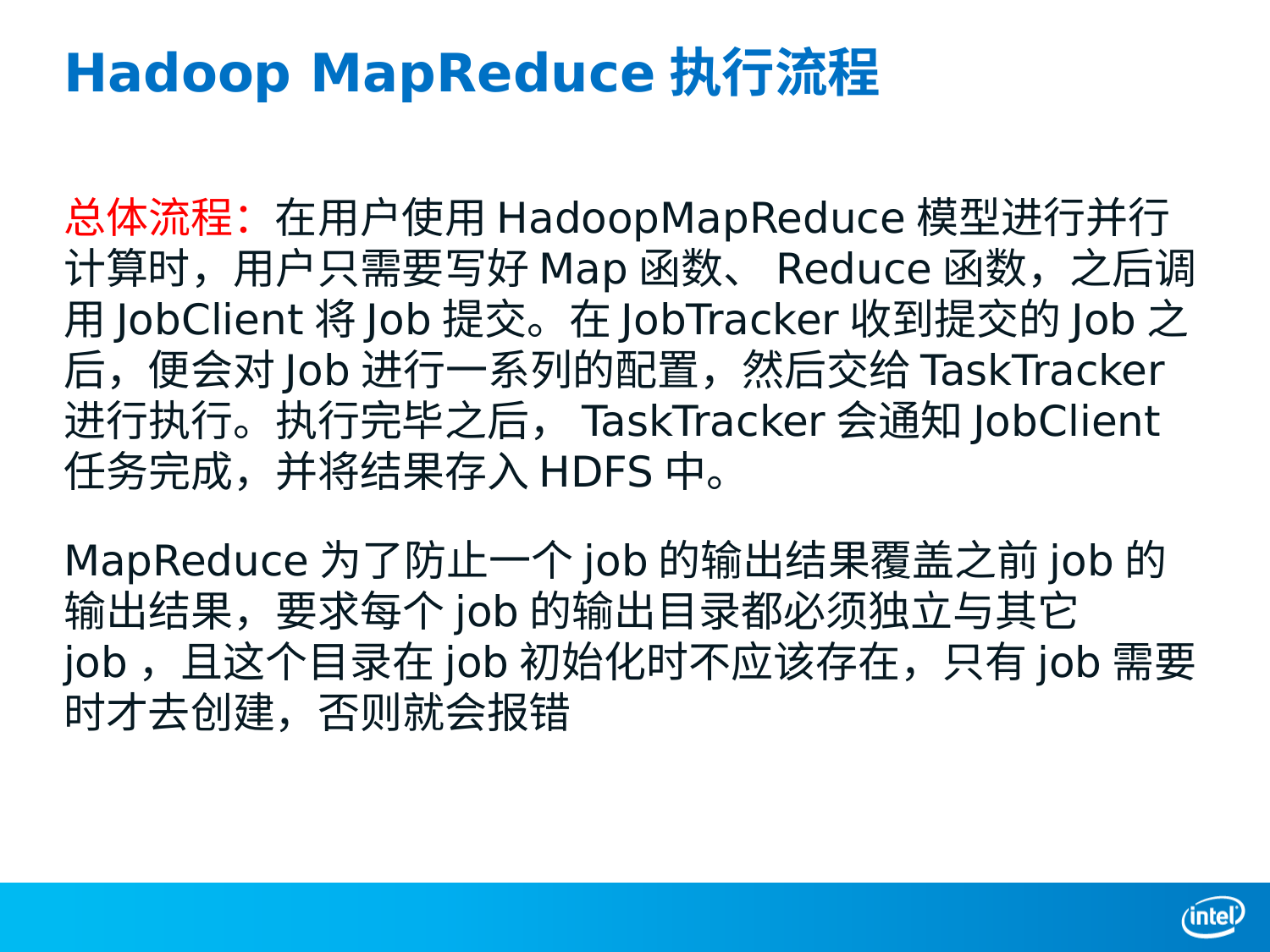

# Hadoop MapReduce执行流程
总体流程：在用户使用HadoopMapReduce模型进行并行计算时，用户只需要写好Map函数、Reduce函数，之后调用JobClient将Job提交。在JobTracker收到提交的Job之后，便会对Job进行一系列的配置，然后交给TaskTracker进行执行。执行完毕之后，TaskTracker会通知JobClient任务完成，并将结果存入HDFS中。
MapReduce为了防止一个job的输出结果覆盖之前job的输出结果，要求每个job的输出目录都必须独立与其它job，且这个目录在job初始化时不应该存在，只有job需要时才去创建，否则就会报错